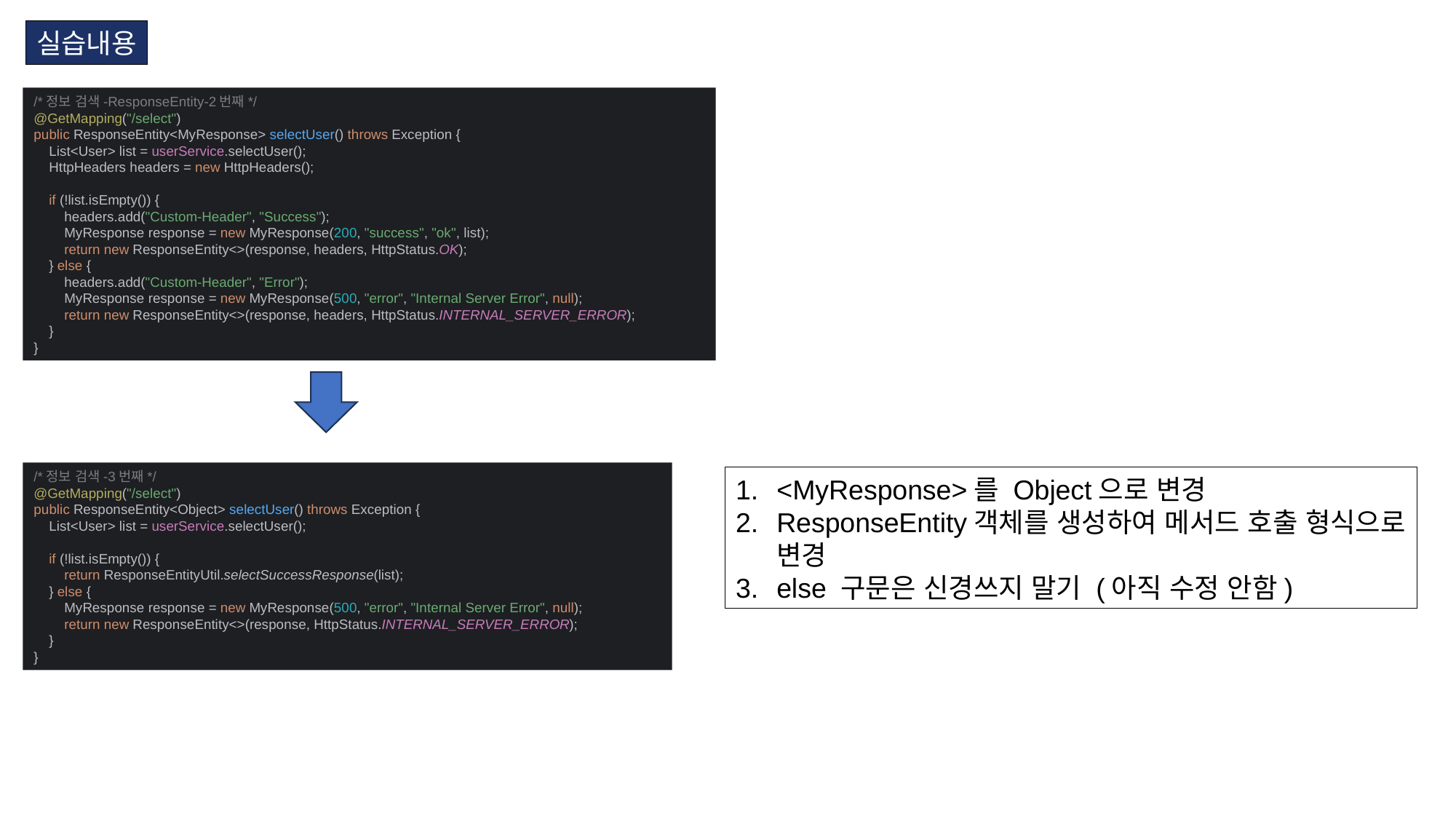

실습내용
/*정보 검색-ResponseEntity-2번째*/
@GetMapping("/select")
public ResponseEntity<MyResponse> selectUser() throws Exception {
    List<User> list = userService.selectUser();
    HttpHeaders headers = new HttpHeaders();
    if (!list.isEmpty()) {
        headers.add("Custom-Header", "Success");
        MyResponse response = new MyResponse(200, "success", "ok", list);
        return new ResponseEntity<>(response, headers, HttpStatus.OK);
    } else {
        headers.add("Custom-Header", "Error");
        MyResponse response = new MyResponse(500, "error", "Internal Server Error", null);
        return new ResponseEntity<>(response, headers, HttpStatus.INTERNAL_SERVER_ERROR);
    }
}

/*정보 검색-3번째*/
@GetMapping("/select")
public ResponseEntity<Object> selectUser() throws Exception {
    List<User> list = userService.selectUser();
    if (!list.isEmpty()) {
        return ResponseEntityUtil.selectSuccessResponse(list);
    } else {
        MyResponse response = new MyResponse(500, "error", "Internal Server Error", null);
        return new ResponseEntity<>(response, HttpStatus.INTERNAL_SERVER_ERROR);
    }
}
<MyResponse>를 Object으로 변경
ResponseEntity객체를 생성하여 메서드 호출 형식으로
변경
else 구문은 신경쓰지 말기 (아직 수정 안함)